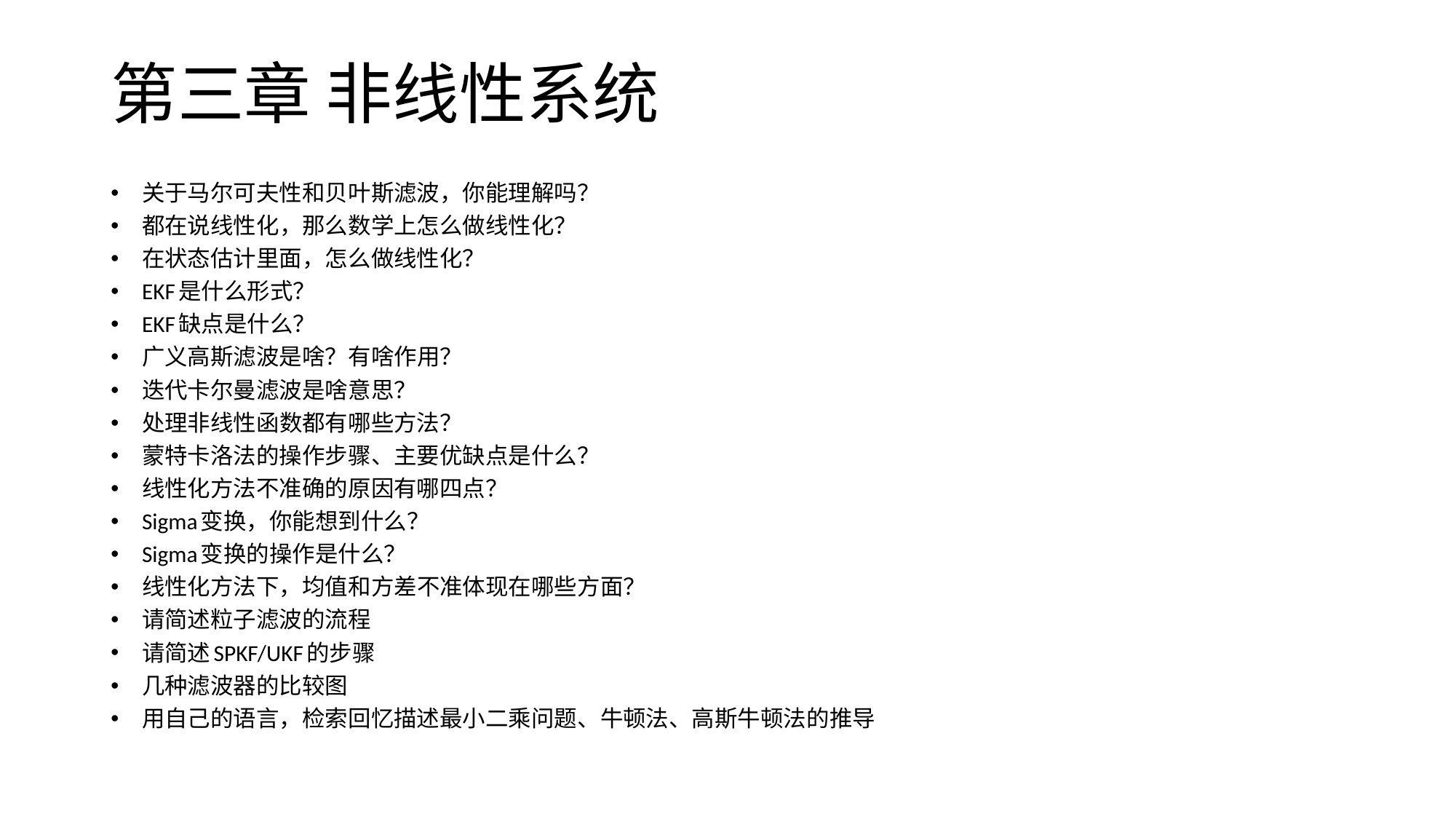

# 第三章 非线性系统
关于马尔可夫性和贝叶斯滤波，你能理解吗？
都在说线性化，那么数学上怎么做线性化？
在状态估计里面，怎么做线性化？
EKF是什么形式？
EKF缺点是什么？
广义高斯滤波是啥？有啥作用？
迭代卡尔曼滤波是啥意思？
处理非线性函数都有哪些方法？
蒙特卡洛法的操作步骤、主要优缺点是什么？
线性化方法不准确的原因有哪四点？
Sigma变换，你能想到什么？
Sigma变换的操作是什么？
线性化方法下，均值和方差不准体现在哪些方面？
请简述粒子滤波的流程
请简述SPKF/UKF的步骤
几种滤波器的比较图
用自己的语言，检索回忆描述最小二乘问题、牛顿法、高斯牛顿法的推导